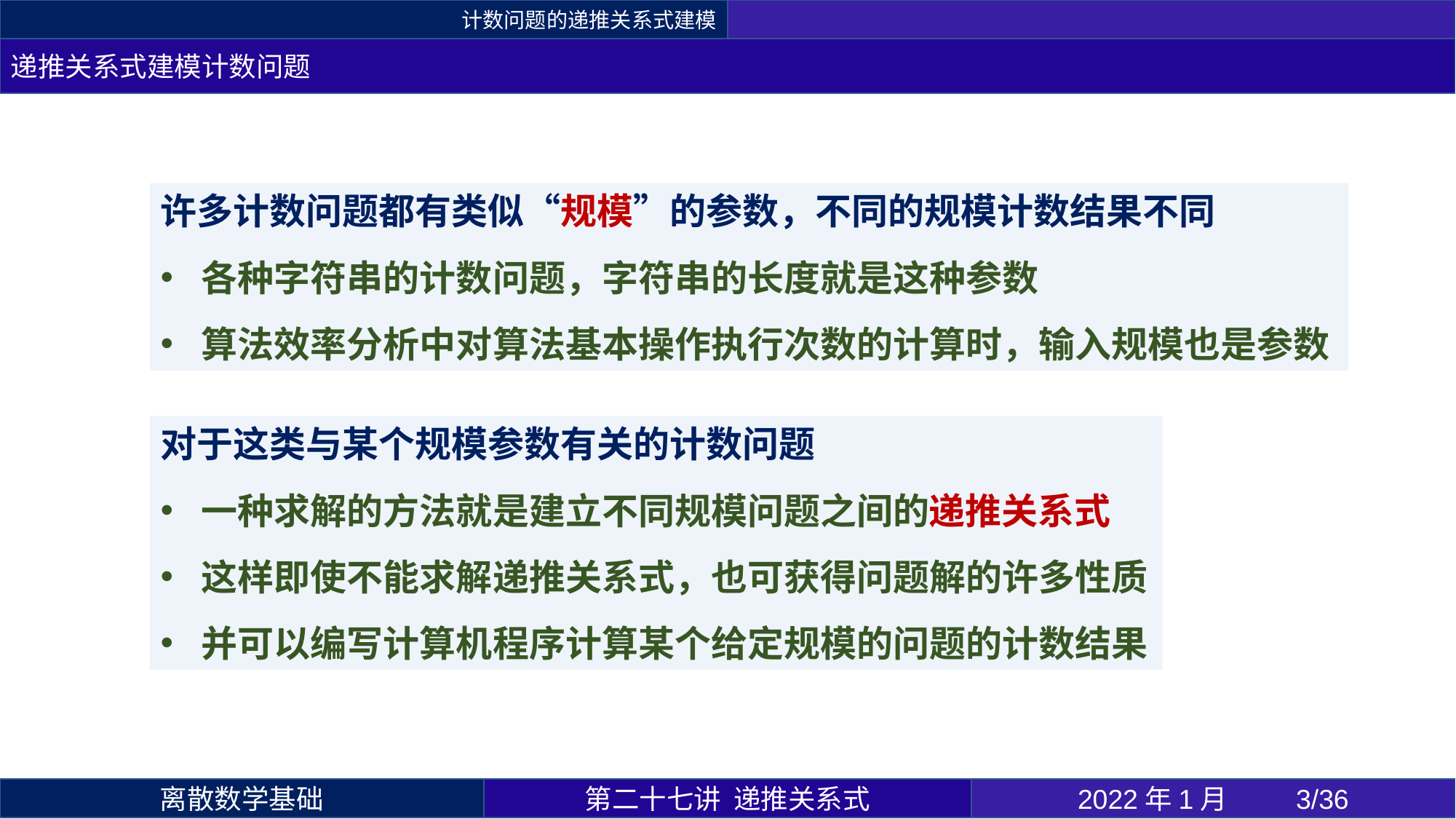

计数问题的递推关系式建模
递推关系式建模计数问题
许多计数问题都有类似“规模”的参数，不同的规模计数结果不同
各种字符串的计数问题，字符串的长度就是这种参数
算法效率分析中对算法基本操作执行次数的计算时，输入规模也是参数
对于这类与某个规模参数有关的计数问题
一种求解的方法就是建立不同规模问题之间的递推关系式
这样即使不能求解递推关系式，也可获得问题解的许多性质
并可以编写计算机程序计算某个给定规模的问题的计数结果
第二十七讲  递推关系式
2022年1月 	3/36
离散数学基础